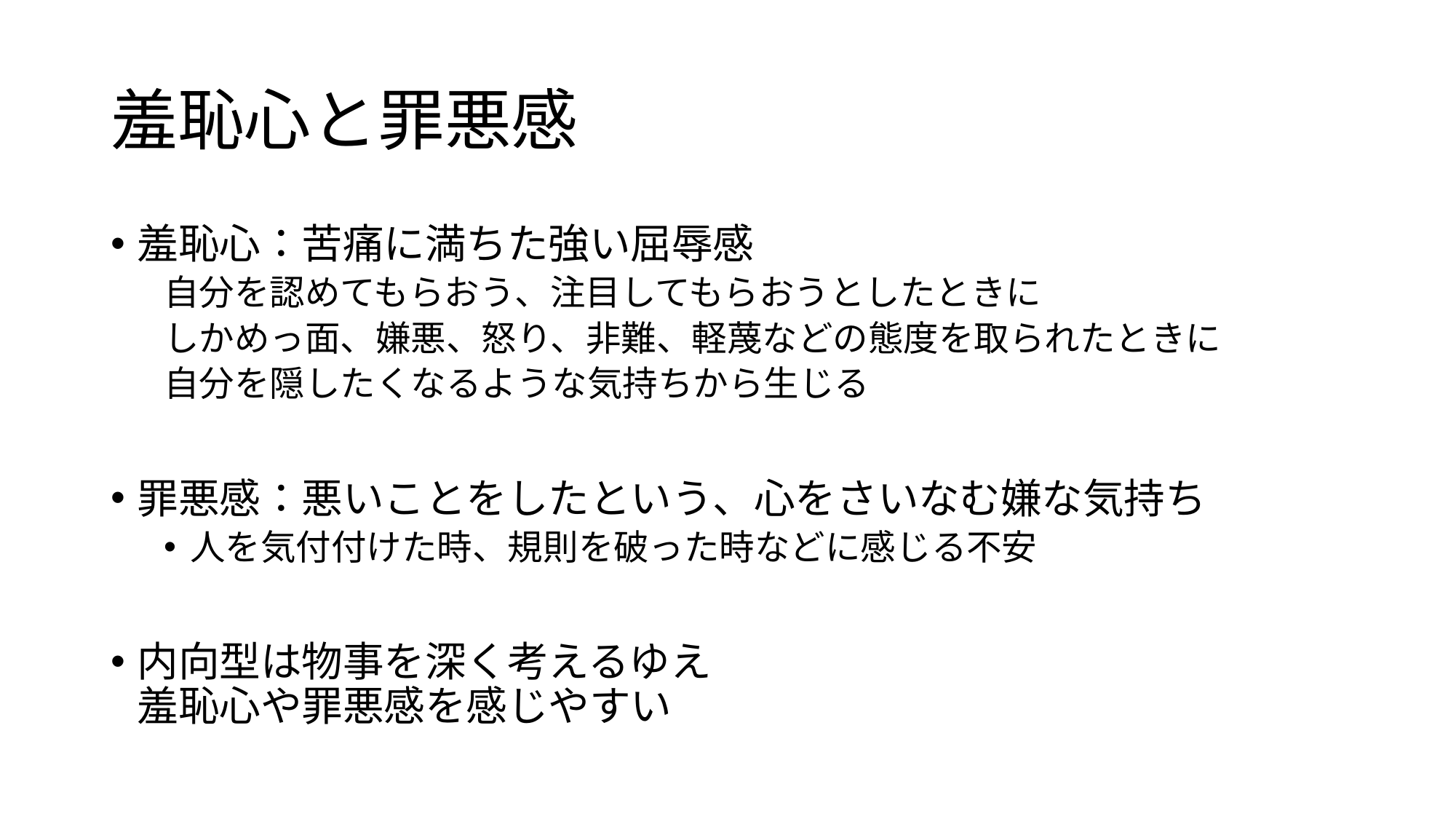

# 羞恥心と罪悪感
羞恥心：苦痛に満ちた強い屈辱感
自分を認めてもらおう、注目してもらおうとしたときに
しかめっ面、嫌悪、怒り、非難、軽蔑などの態度を取られたときに
自分を隠したくなるような気持ちから生じる

罪悪感：悪いことをしたという、心をさいなむ嫌な気持ち
人を気付付けた時、規則を破った時などに感じる不安

内向型は物事を深く考えるゆえ
羞恥心や罪悪感を感じやすい